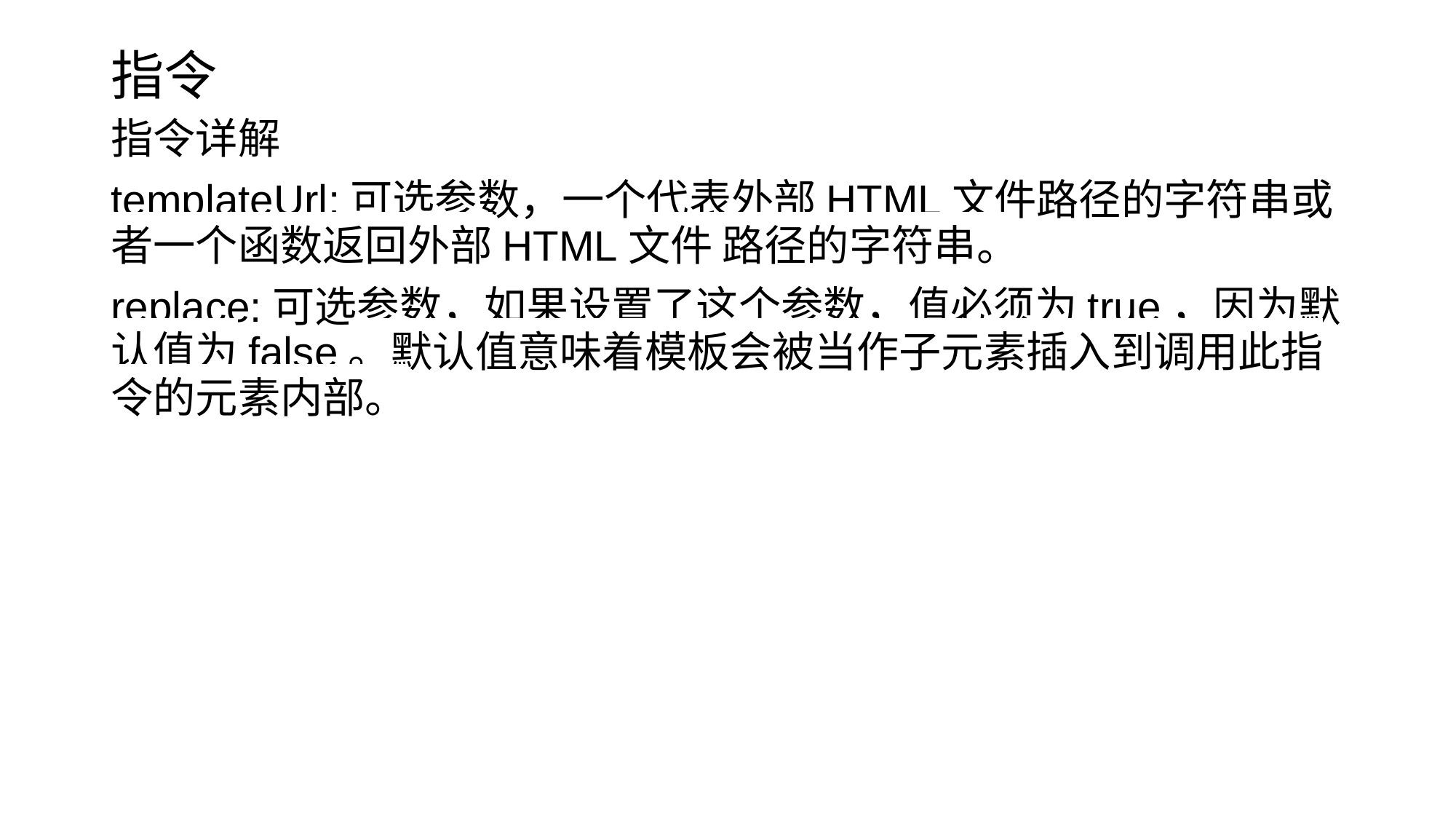

# 指令
指令详解
templateUrl:可选参数，一个代表外部HTML文件路径的字符串或者一个函数返回外部HTML文件 路径的字符串。
replace:可选参数，如果设置了这个参数，值必须为true，因为默认值为false。默认值意味着模板会被当作子元素插入到调用此指令的元素内部。